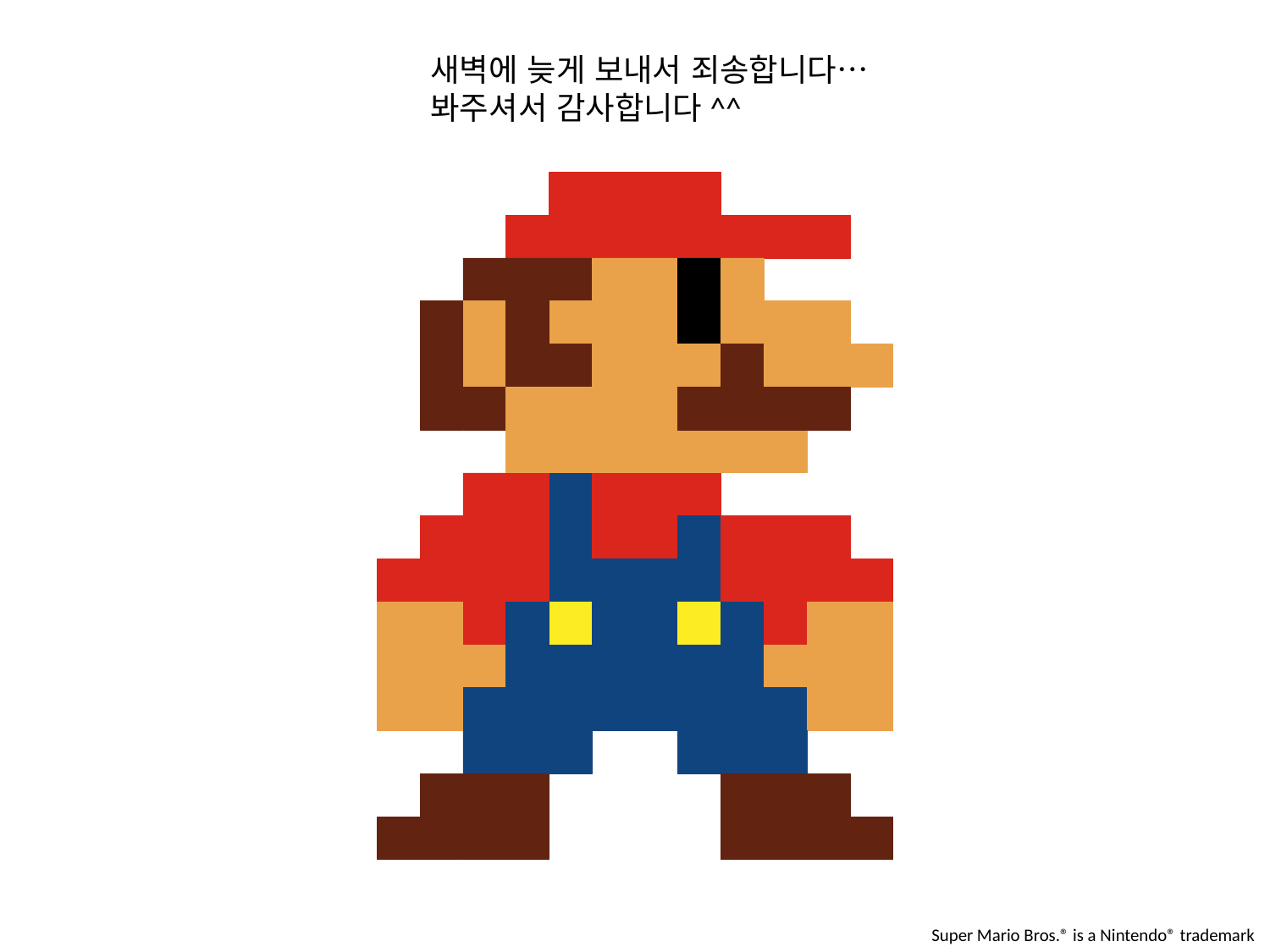

새벽에 늦게 보내서 죄송합니다…
봐주셔서 감사합니다^^

Super Mario Bros.® is a Nintendo® trademark